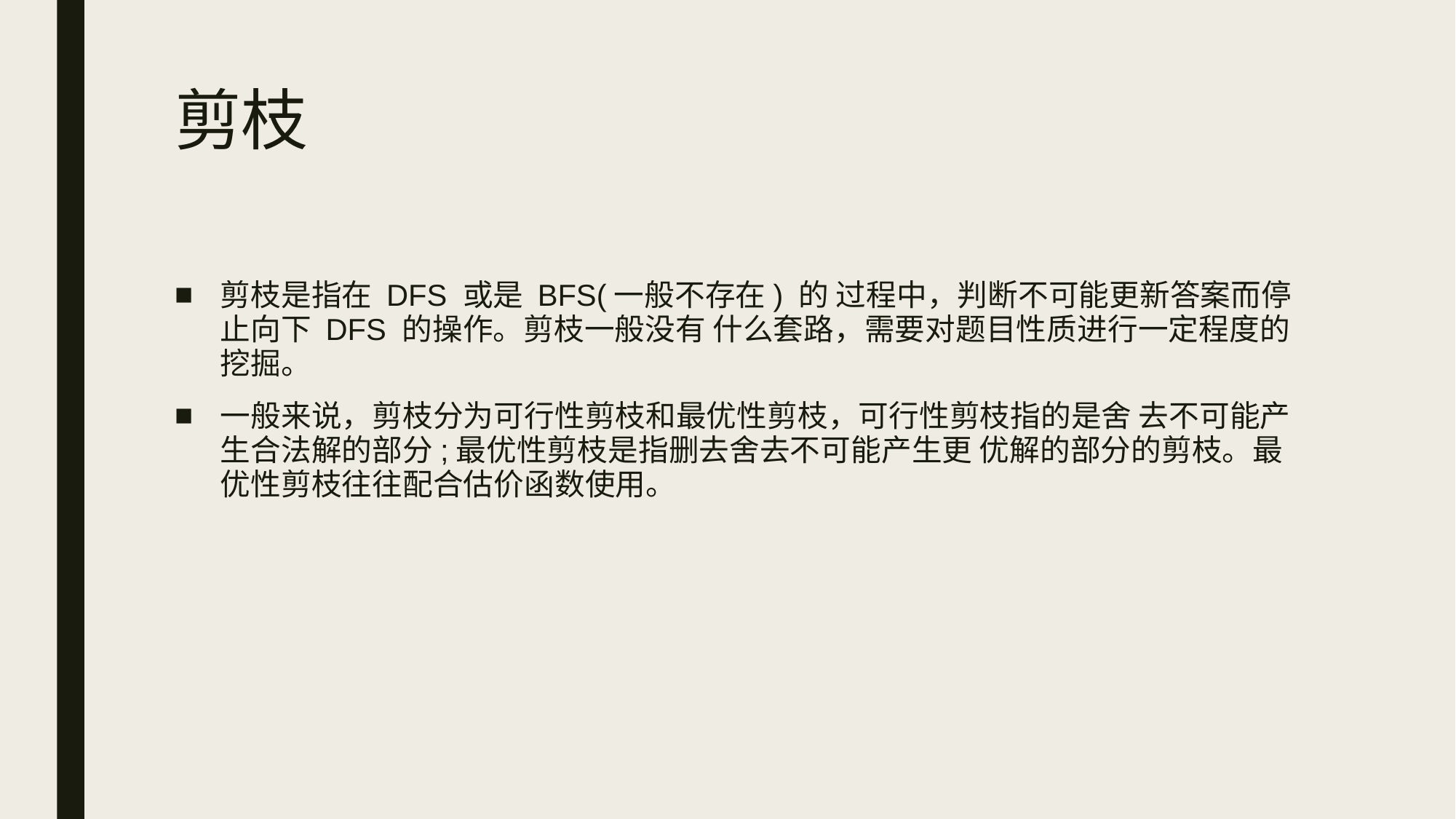

# 剪枝
剪枝是指在 DFS 或是 BFS(一般不存在) 的 过程中，判断不可能更新答案而停止向下 DFS 的操作。剪枝一般没有 什么套路，需要对题目性质进行一定程度的挖掘。
一般来说，剪枝分为可行性剪枝和最优性剪枝，可行性剪枝指的是舍 去不可能产生合法解的部分;最优性剪枝是指删去舍去不可能产生更 优解的部分的剪枝。最优性剪枝往往配合估价函数使用。